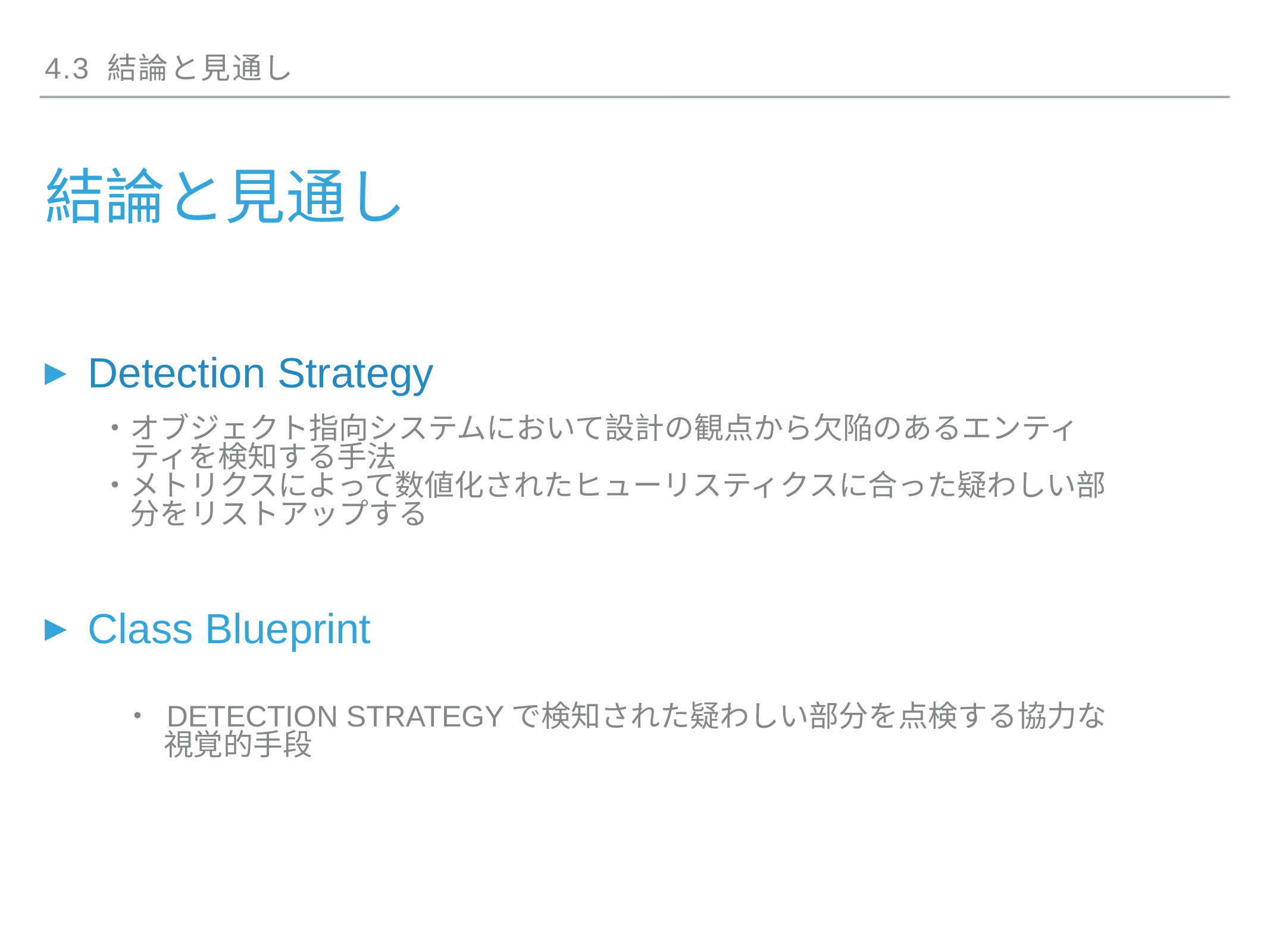

4.3 結論と見通し
# 結論と見通し
Detection Strategy

Class Blueprint
・オブジェクト指向システムにおいて設計の観点から欠陥のあるエンティ
　ティを検知する手法
・メトリクスによって数値化されたヒューリスティクスに合った疑わしい部
　分をリストアップする
・ Detection strategyで検知された疑わしい部分を点検する協力な
     視覚的手段